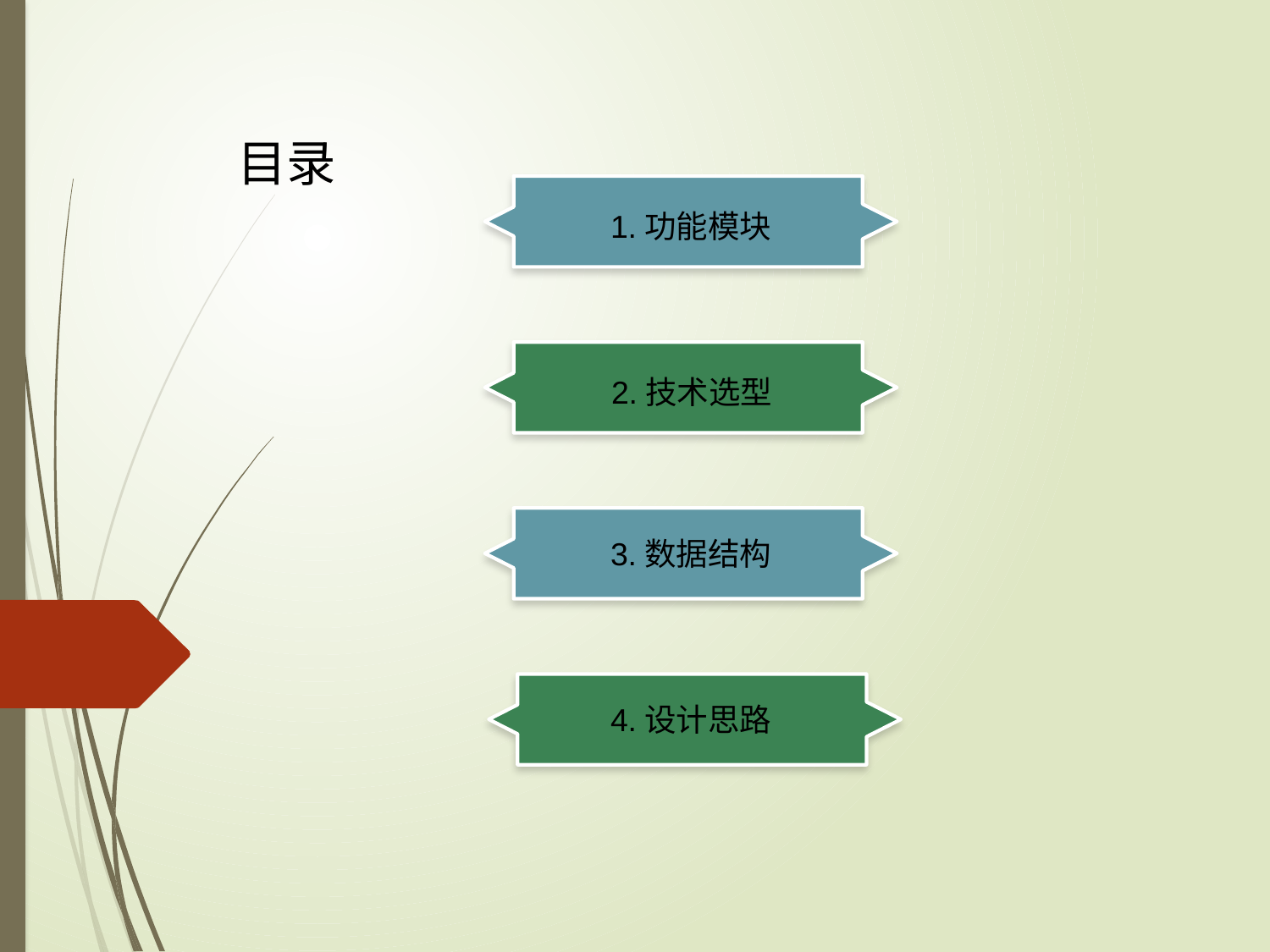

目录

1.功能模块

2.技术选型
3.数据结构
点击添加文本
点击添加文本

点击添加文本
4.设计思路
点击添加文本